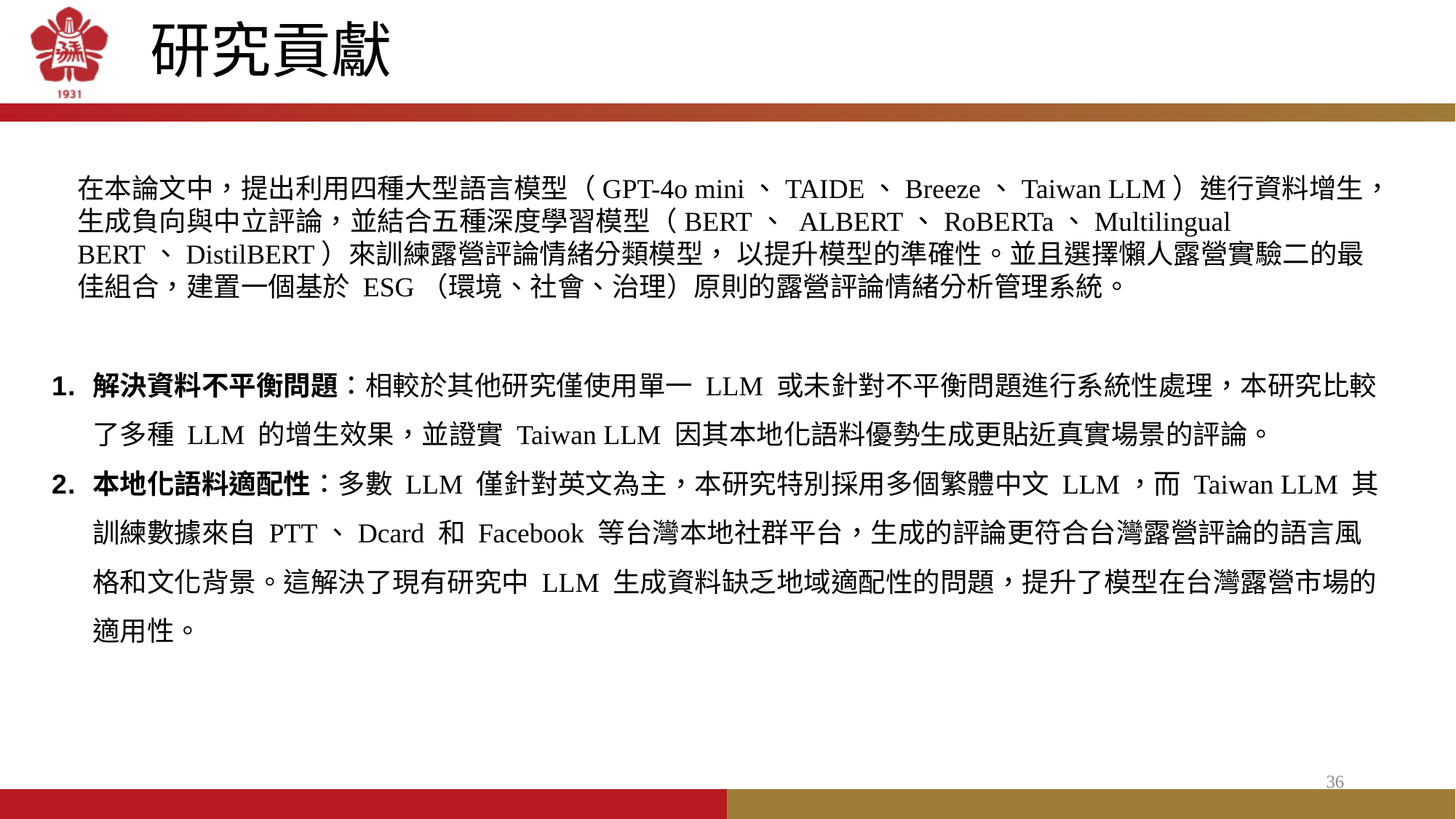

# 研究貢獻
在本論文中，提出利用四種大型語言模型（GPT-4o mini、TAIDE、Breeze、Taiwan LLM）進行資料增生，生成負向與中立評論，並結合五種深度學習模型（BERT、 ALBERT、RoBERTa、Multilingual BERT、DistilBERT）來訓練露營評論情緒分類模型， 以提升模型的準確性。並且選擇懶人露營實驗二的最佳組合，建置一個基於 ESG（環境、社會、治理）原則的露營評論情緒分析管理系統。
解決資料不平衡問題：相較於其他研究僅使用單一 LLM 或未針對不平衡問題進行系統性處理，本研究比較了多種 LLM 的增生效果，並證實 Taiwan LLM 因其本地化語料優勢生成更貼近真實場景的評論。
本地化語料適配性：多數 LLM 僅針對英文為主，本研究特別採用多個繁體中文 LLM，而 Taiwan LLM 其訓練數據來自 PTT、Dcard 和 Facebook 等台灣本地社群平台，生成的評論更符合台灣露營評論的語言風格和文化背景。這解決了現有研究中 LLM 生成資料缺乏地域適配性的問題，提升了模型在台灣露營市場的適用性。

36